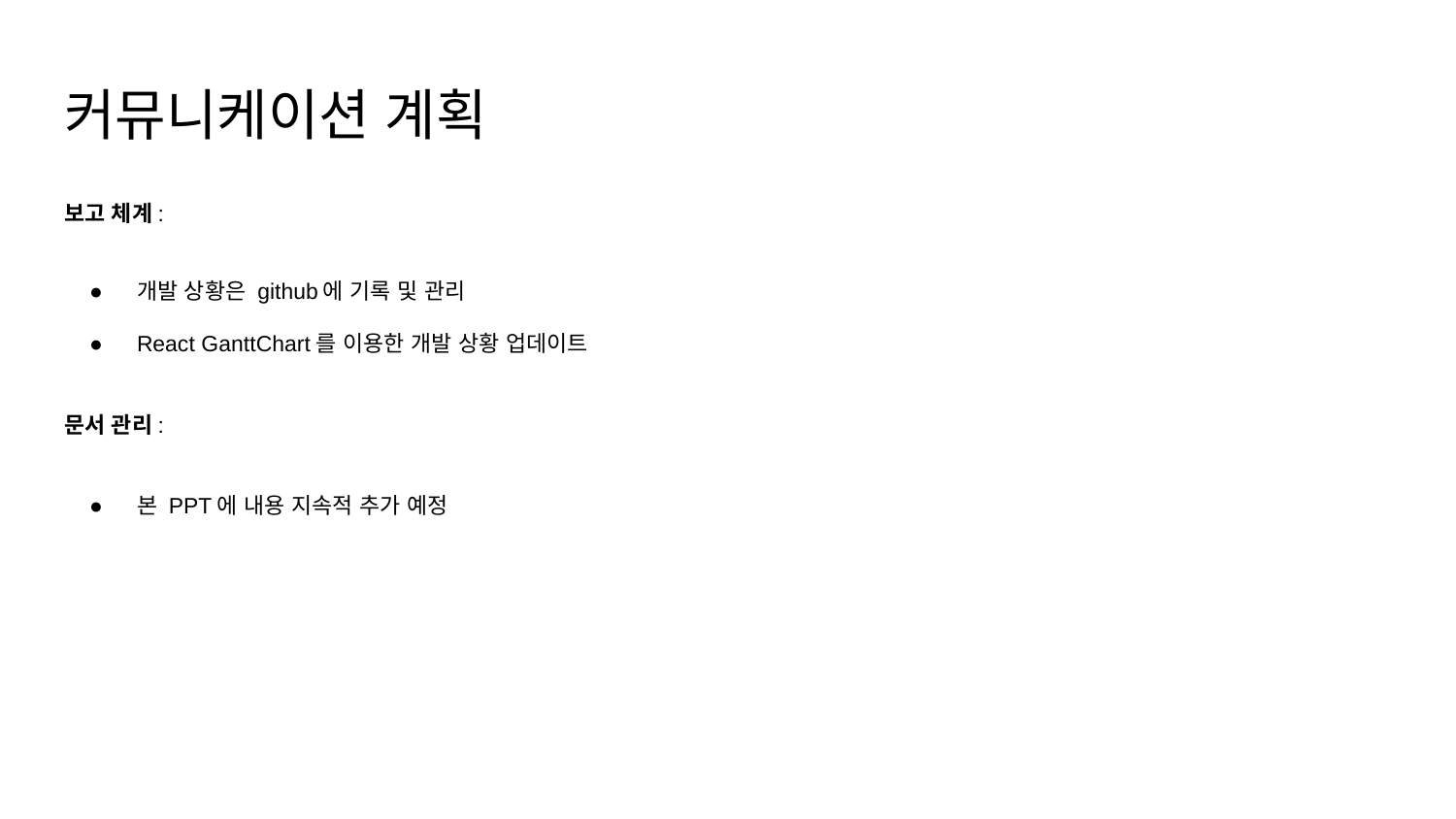

# 커뮤니케이션 계획
보고 체계:
개발 상황은 github에 기록 및 관리
React GanttChart를 이용한 개발 상황 업데이트
문서 관리:
본 PPT에 내용 지속적 추가 예정